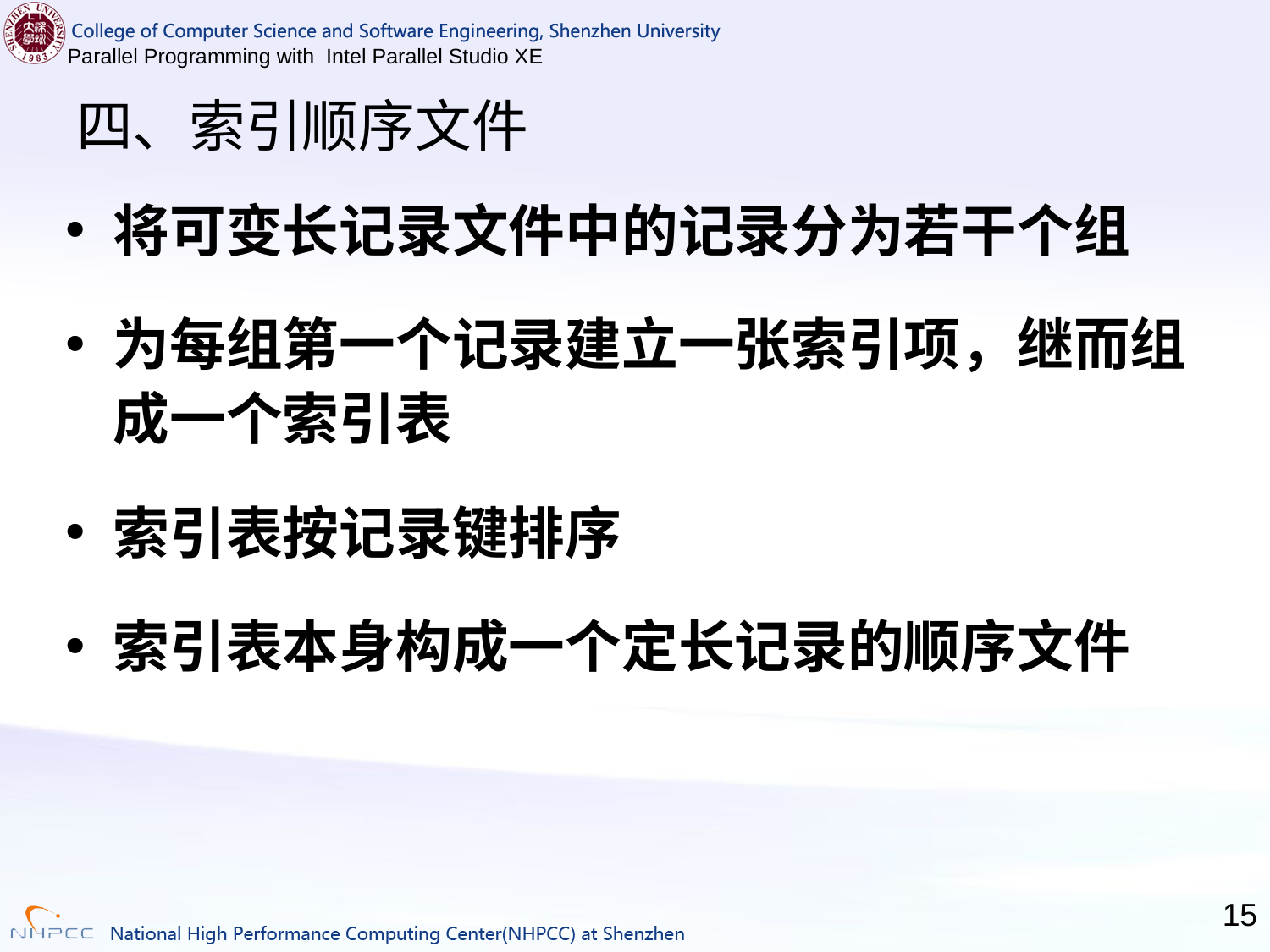

# 四、索引顺序文件
将可变长记录文件中的记录分为若干个组
为每组第一个记录建立一张索引项，继而组成一个索引表
索引表按记录键排序
索引表本身构成一个定长记录的顺序文件
15